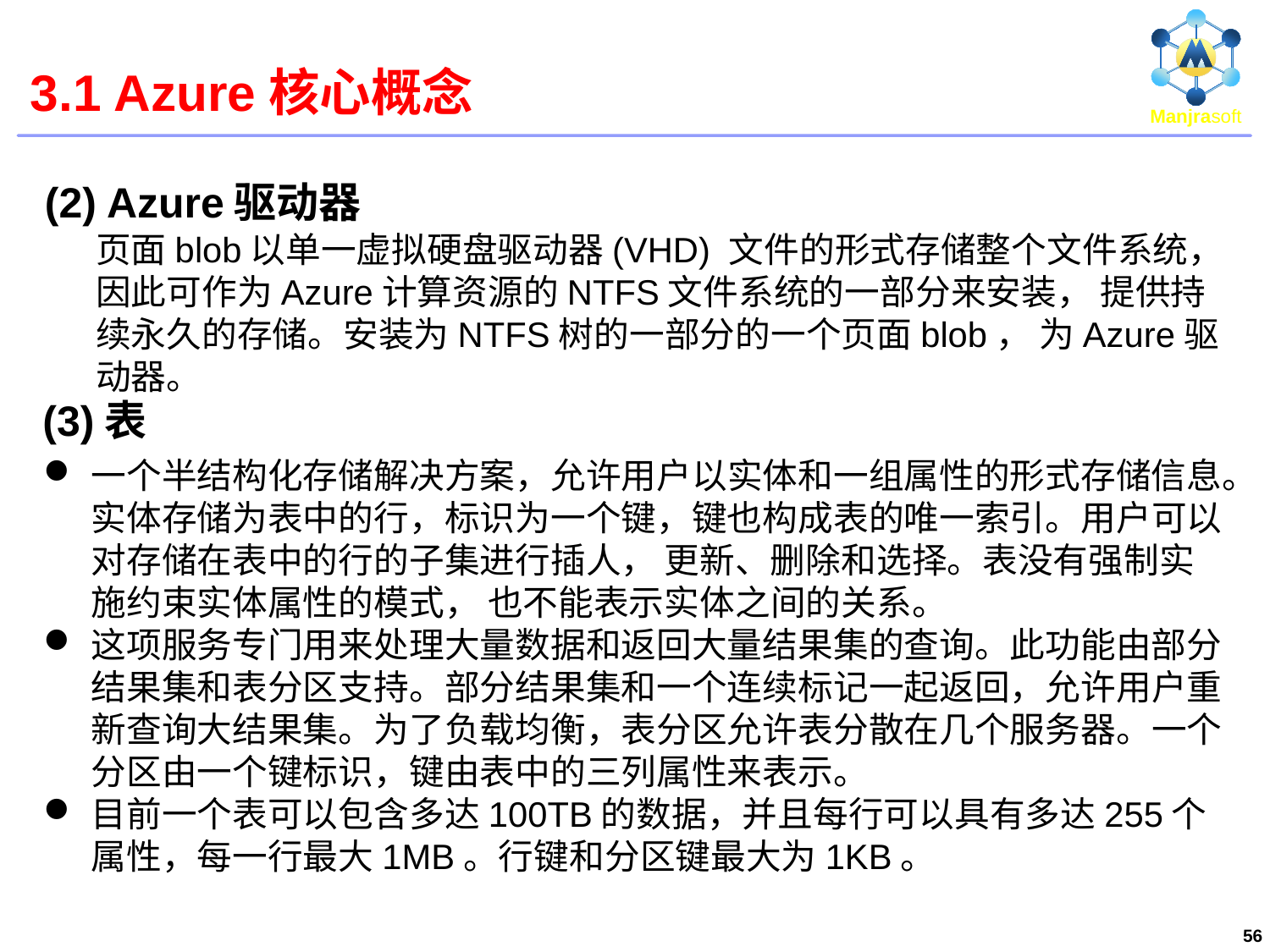

# 3.1 Azure核心概念
(2) Azure驱动器
页面blob以单一虚拟硬盘驱动器(VHD) 文件的形式存储整个文件系统， 因此可作为Azure计算资源的NTFS文件系统的一部分来安装， 提供持续永久的存储。安装为NTFS树的一部分的一个页面blob， 为Azure驱动器。
(3)表
一个半结构化存储解决方案，允许用户以实体和一组属性的形式存储信息。实体存储为表中的行，标识为一个键，键也构成表的唯一索引。用户可以对存储在表中的行的子集进行插人， 更新、删除和选择。表没有强制实施约束实体属性的模式， 也不能表示实体之间的关系。
这项服务专门用来处理大量数据和返回大量结果集的查询。此功能由部分结果集和表分区支持。部分结果集和一个连续标记一起返回，允许用户重新查询大结果集。为了负载均衡，表分区允许表分散在几个服务器。一个分区由一个键标识，键由表中的三列属性来表示。
目前一个表可以包含多达100TB的数据，并且每行可以具有多达255个属性，每一行最大1MB。行键和分区键最大为1KB。
56